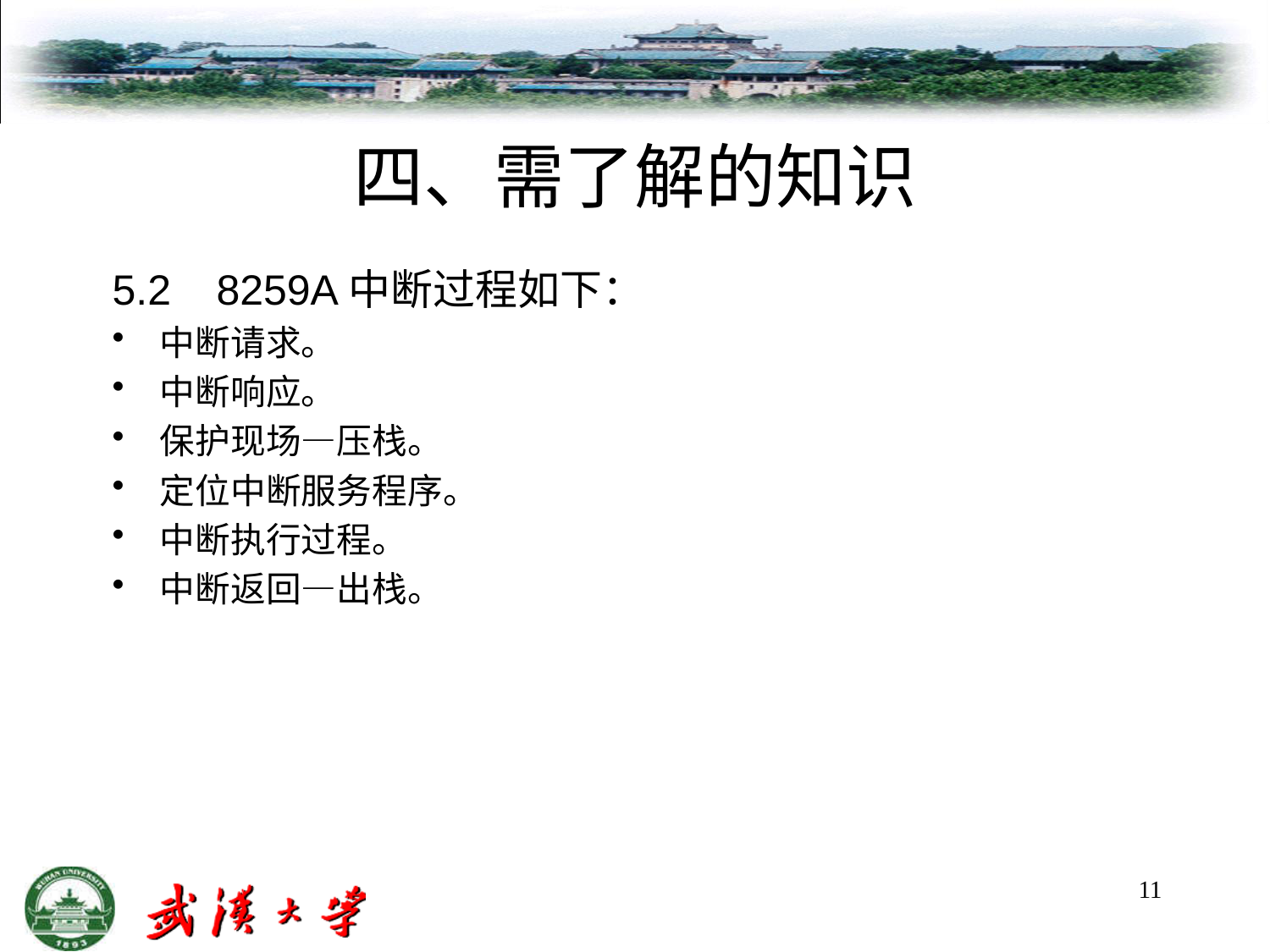

# 四、需了解的知识
5.2    8259A中断过程如下：
中断请求。
中断响应。
保护现场—压栈。
定位中断服务程序。
中断执行过程。
中断返回—出栈。

11